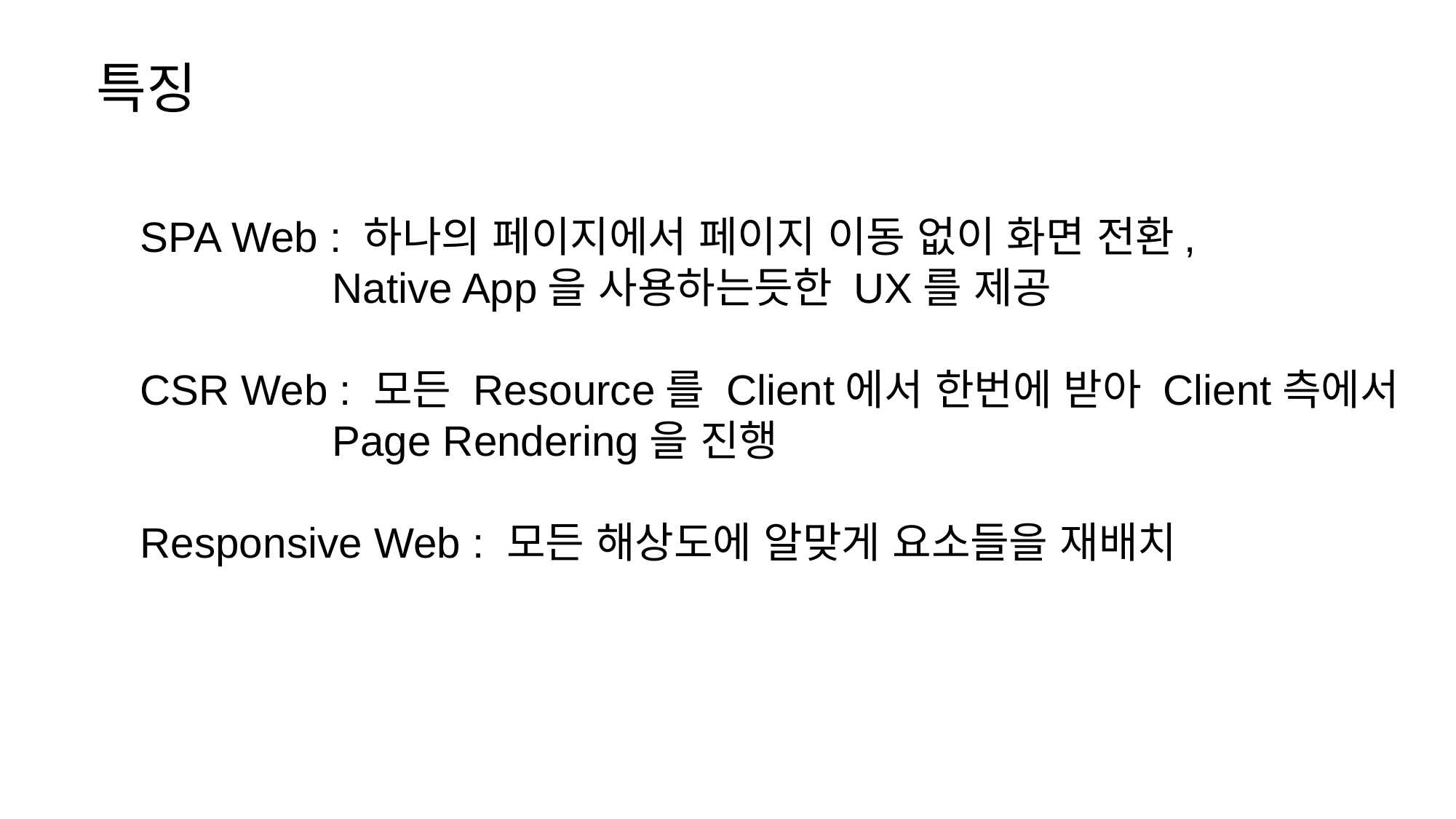

특징
SPA Web : 하나의 페이지에서 페이지 이동 없이 화면 전환,
	       Native App을 사용하는듯한 UX를 제공

CSR Web : 모든 Resource를 Client에서 한번에 받아 Client측에서
	       Page Rendering을 진행

Responsive Web : 모든 해상도에 알맞게 요소들을 재배치